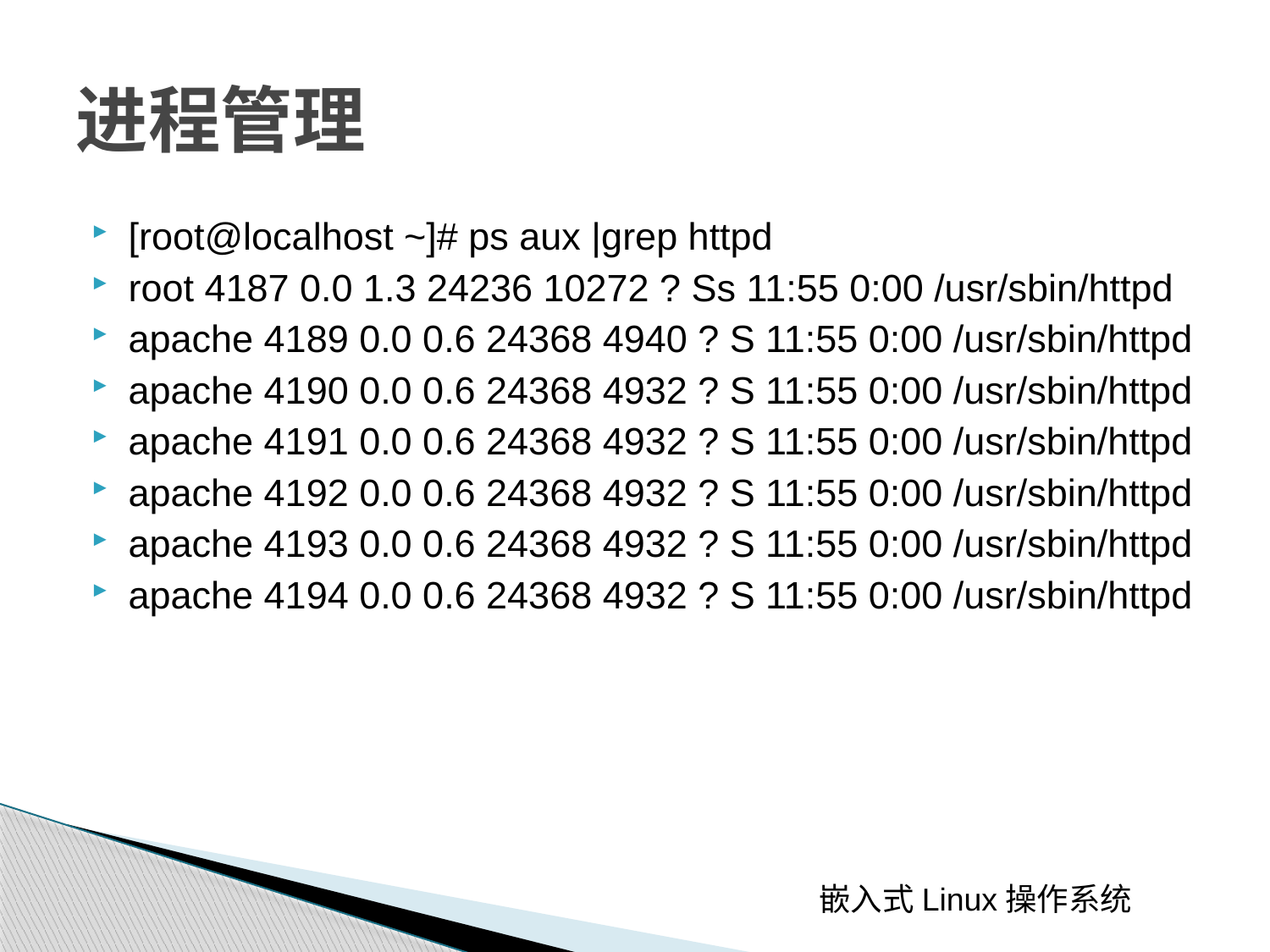

# 进程管理
[root@localhost ~]# ps aux |grep httpd
root 4187 0.0 1.3 24236 10272 ? Ss 11:55 0:00 /usr/sbin/httpd
apache 4189 0.0 0.6 24368 4940 ? S 11:55 0:00 /usr/sbin/httpd
apache 4190 0.0 0.6 24368 4932 ? S 11:55 0:00 /usr/sbin/httpd
apache 4191 0.0 0.6 24368 4932 ? S 11:55 0:00 /usr/sbin/httpd
apache 4192 0.0 0.6 24368 4932 ? S 11:55 0:00 /usr/sbin/httpd
apache 4193 0.0 0.6 24368 4932 ? S 11:55 0:00 /usr/sbin/httpd
apache 4194 0.0 0.6 24368 4932 ? S 11:55 0:00 /usr/sbin/httpd
         嵌入式Linux操作系统